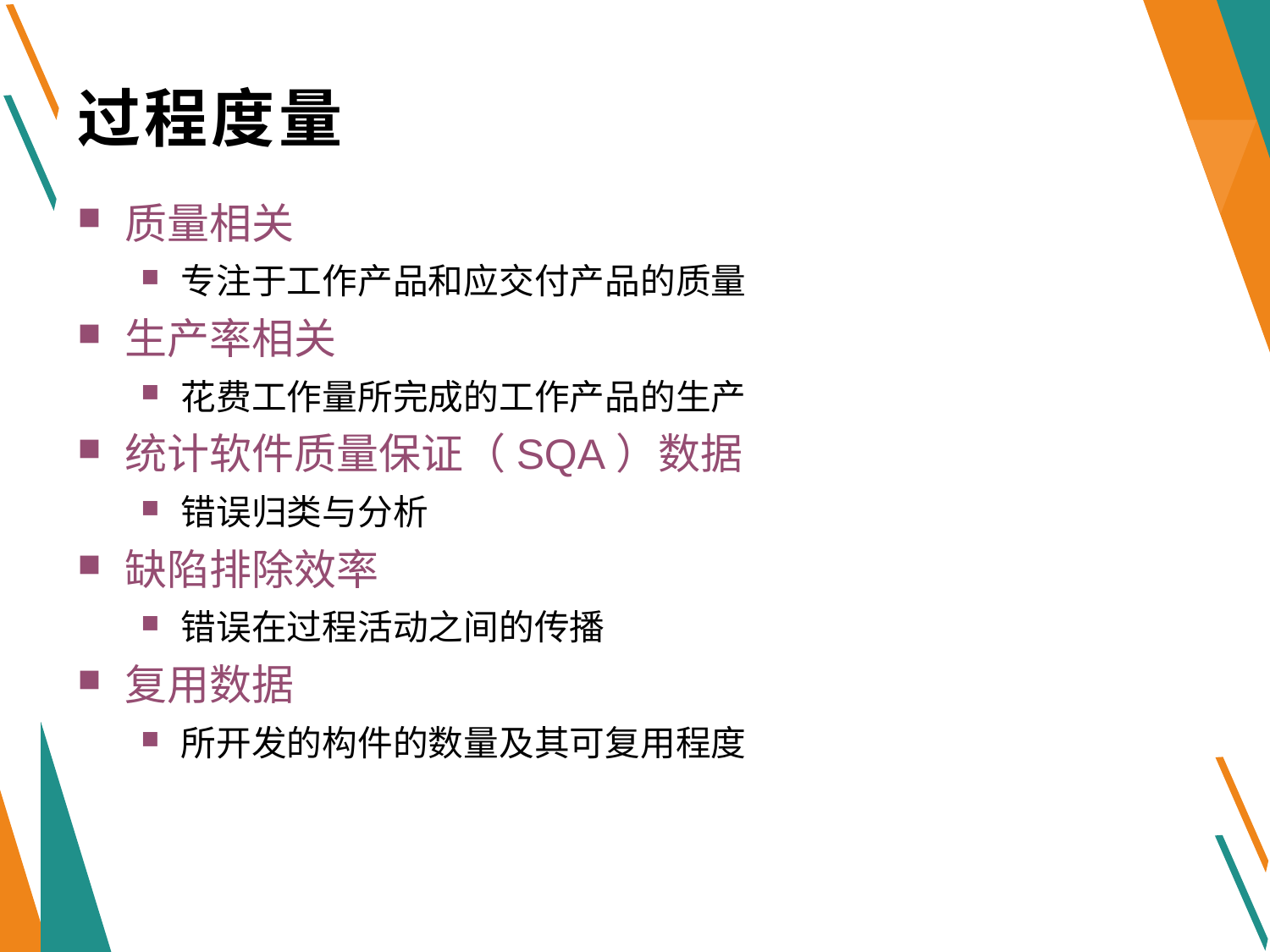

# 过程度量
质量相关
专注于工作产品和应交付产品的质量
生产率相关
花费工作量所完成的工作产品的生产
统计软件质量保证（SQA）数据
错误归类与分析
缺陷排除效率
错误在过程活动之间的传播
复用数据
所开发的构件的数量及其可复用程度
7